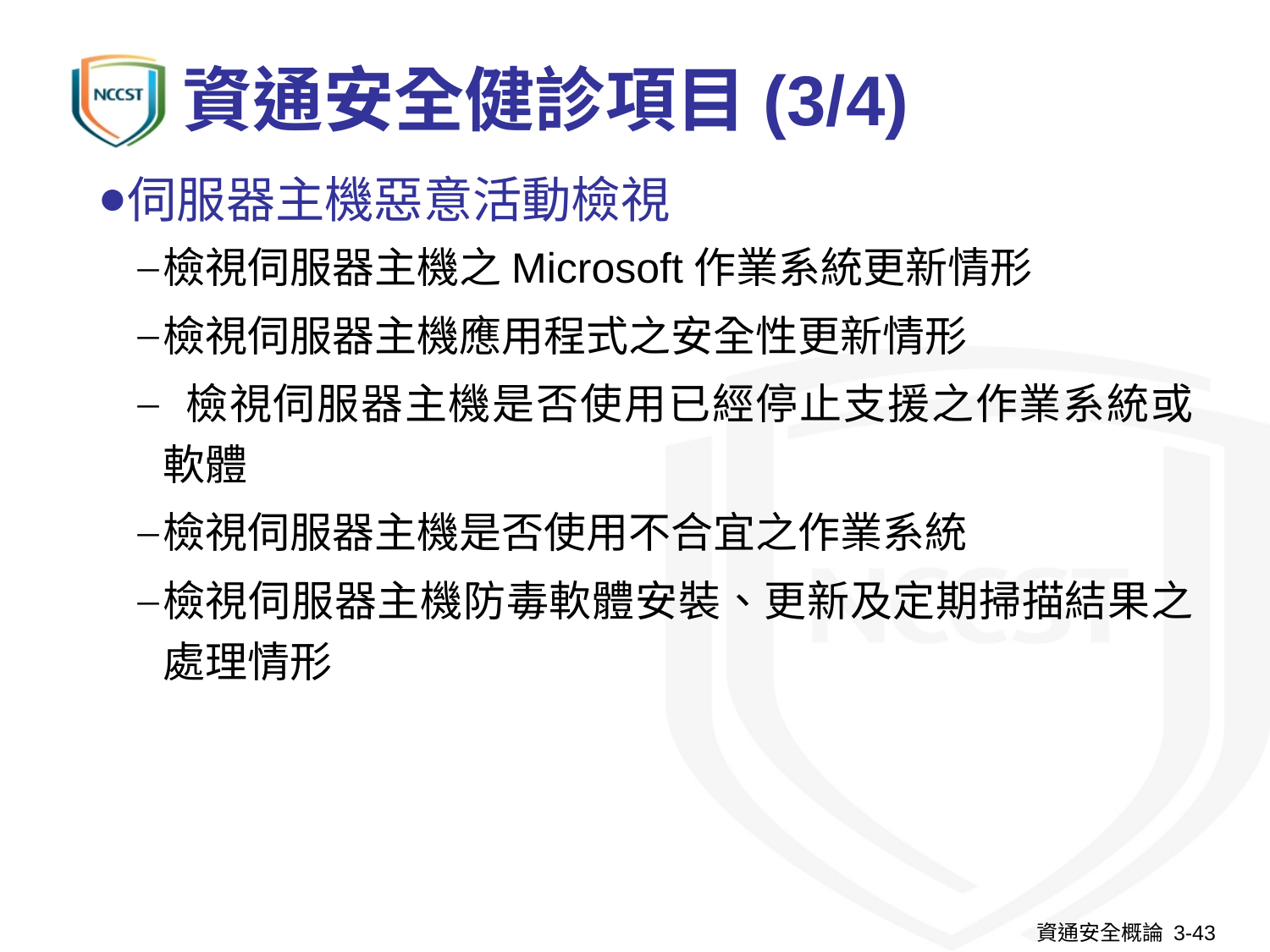

# 資通安全健診項目(3/4)
伺服器主機惡意活動檢視
檢視伺服器主機之Microsoft作業系統更新情形
檢視伺服器主機應用程式之安全性更新情形
 檢視伺服器主機是否使用已經停止支援之作業系統或軟體
檢視伺服器主機是否使用不合宜之作業系統
檢視伺服器主機防毒軟體安裝、更新及定期掃描結果之處理情形